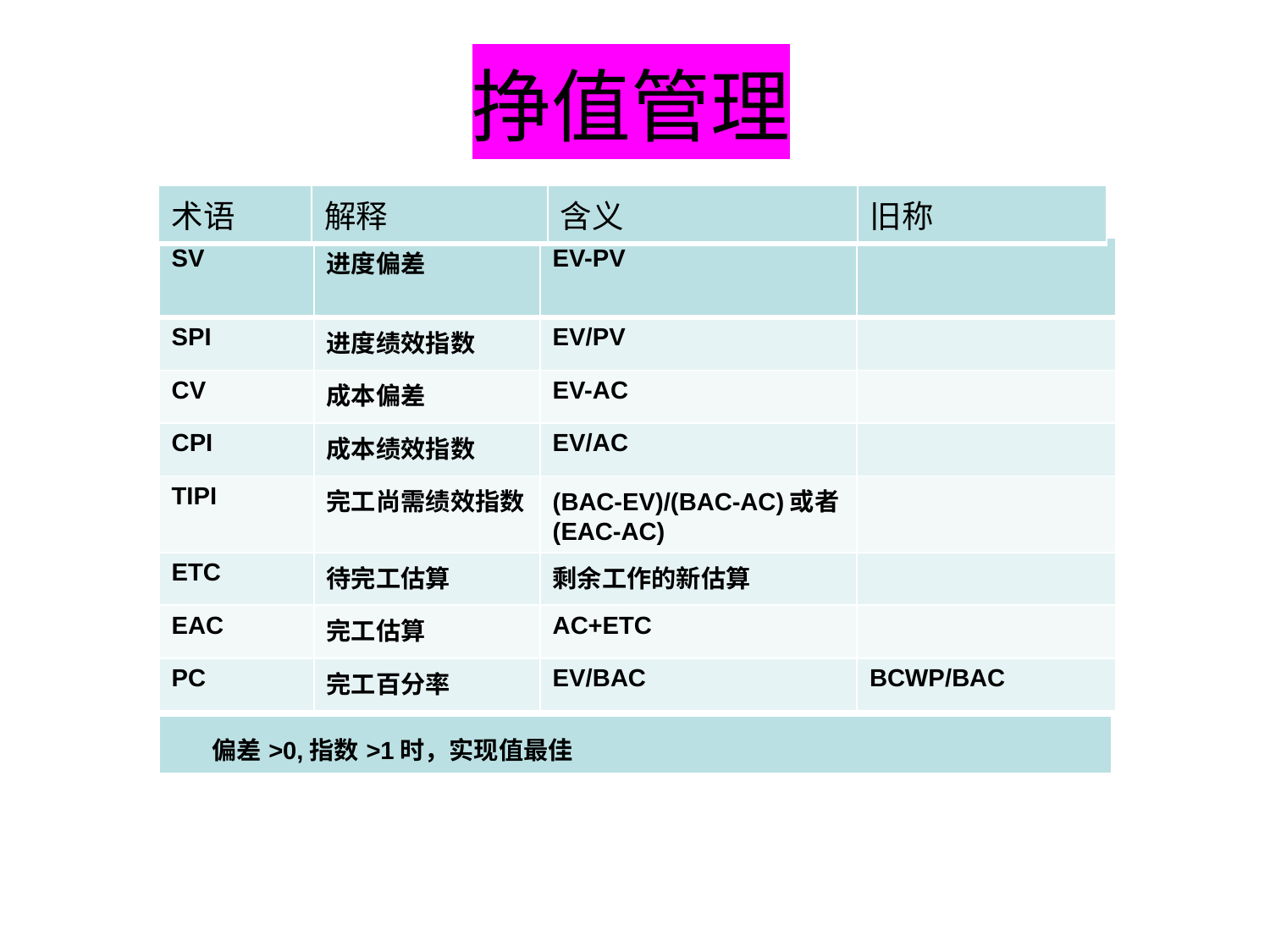

# 挣值管理
| 术语 | 解释 | 含义 | 旧称 |
| --- | --- | --- | --- |
| SV | 进度偏差 | EV-PV |  |
| --- | --- | --- | --- |
| SPI | 进度绩效指数 | EV/PV |  |
| CV | 成本偏差 | EV-AC |  |
| CPI | 成本绩效指数 | EV/AC |  |
| TIPI | 完工尚需绩效指数 | (BAC-EV)/(BAC-AC)或者(EAC-AC) |  |
| ETC | 待完工估算 | 剩余工作的新估算 |  |
| EAC | 完工估算 | AC+ETC |  |
| PC | 完工百分率 | EV/BAC | BCWP/BAC |

| 偏差>0,指数>1时，实现值最佳 |
| --- |